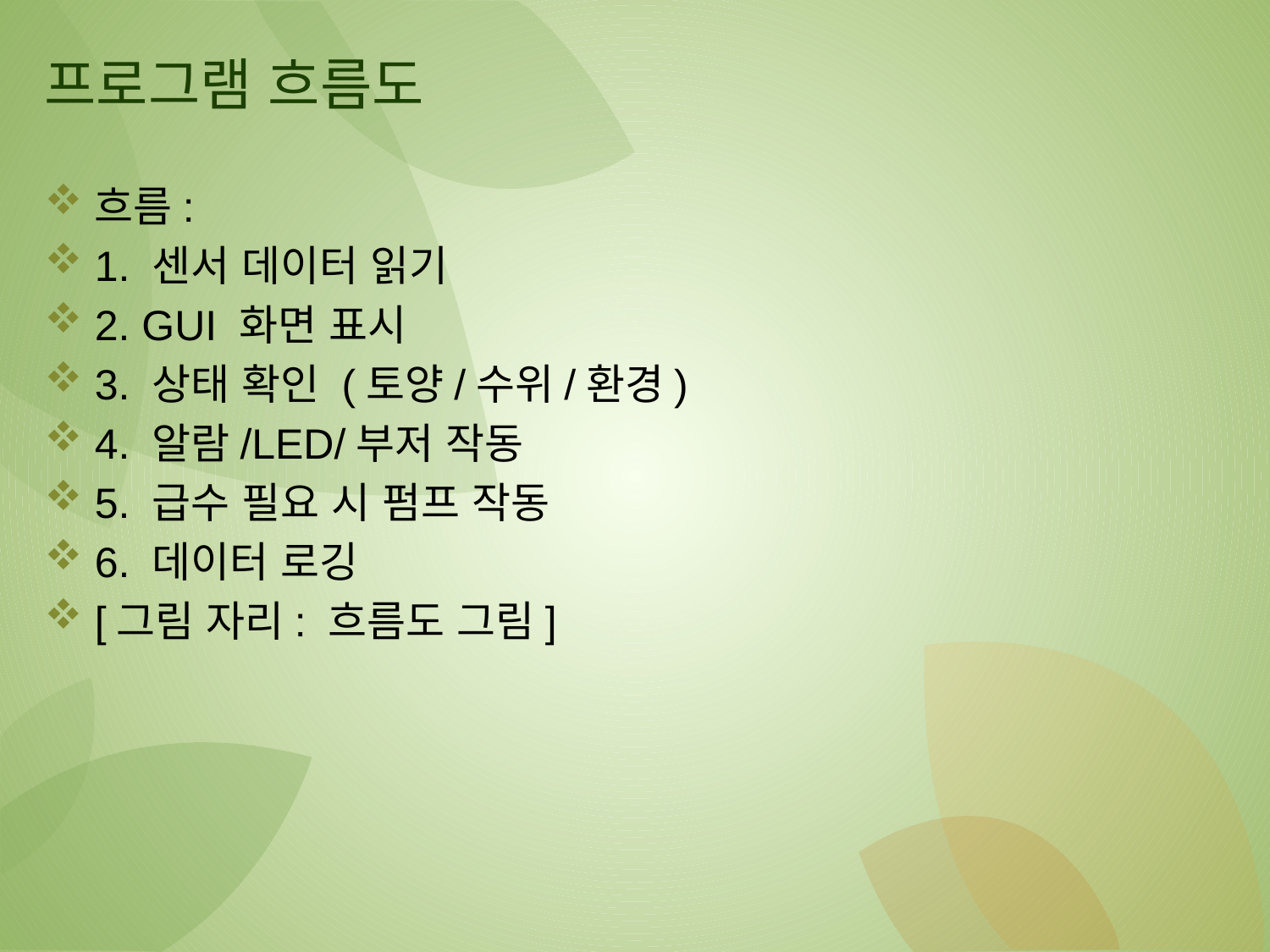

# 프로그램 흐름도
흐름:
1. 센서 데이터 읽기
2. GUI 화면 표시
3. 상태 확인 (토양/수위/환경)
4. 알람/LED/부저 작동
5. 급수 필요 시 펌프 작동
6. 데이터 로깅
[그림 자리: 흐름도 그림]